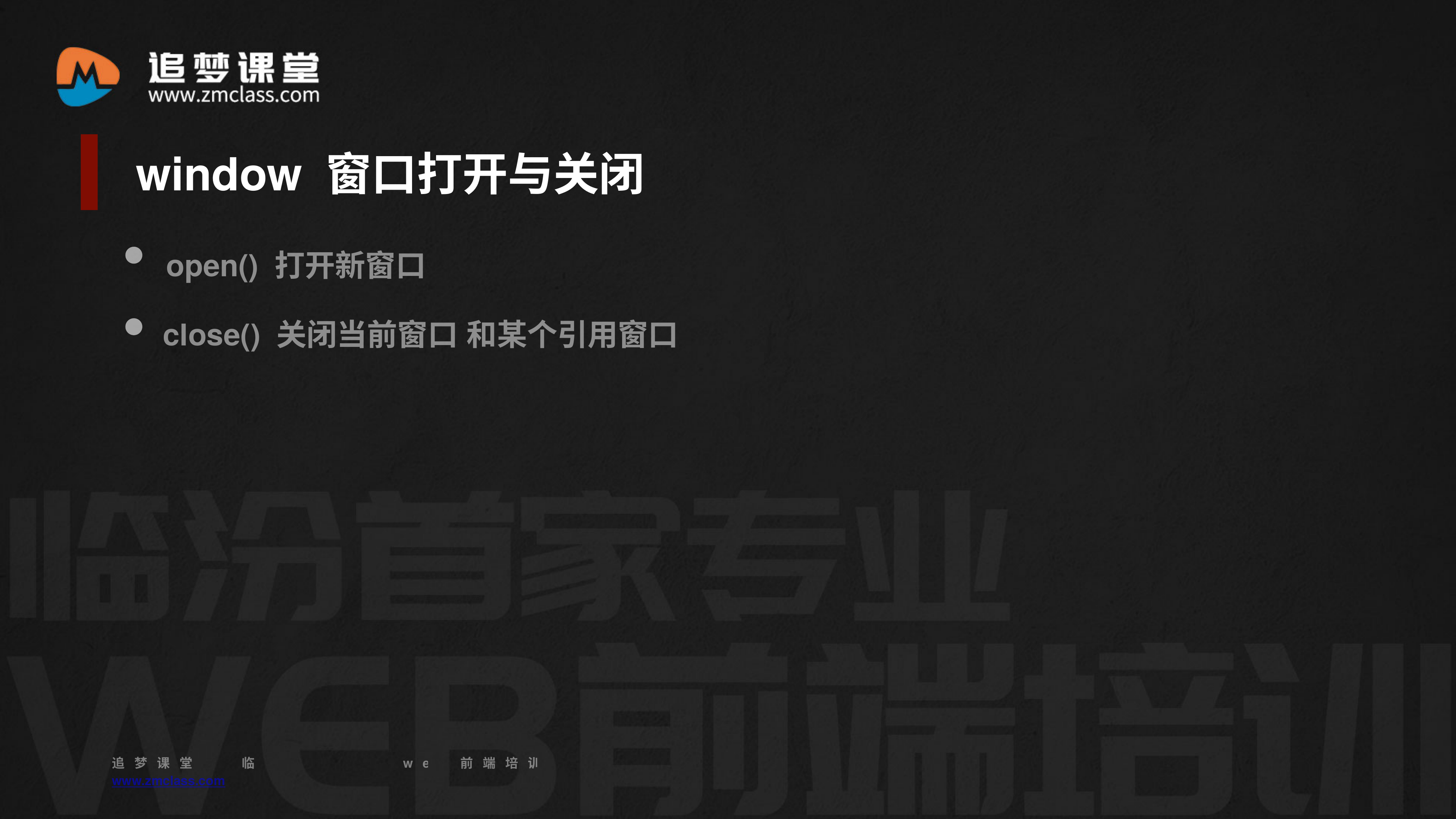

window 窗口打开与关闭
open() 打开新窗口

 close() 关闭当前窗口 和某个引用窗口

追梦课堂   临汾首家专业的web前端培训机构                                                          www.zmclass.com
7